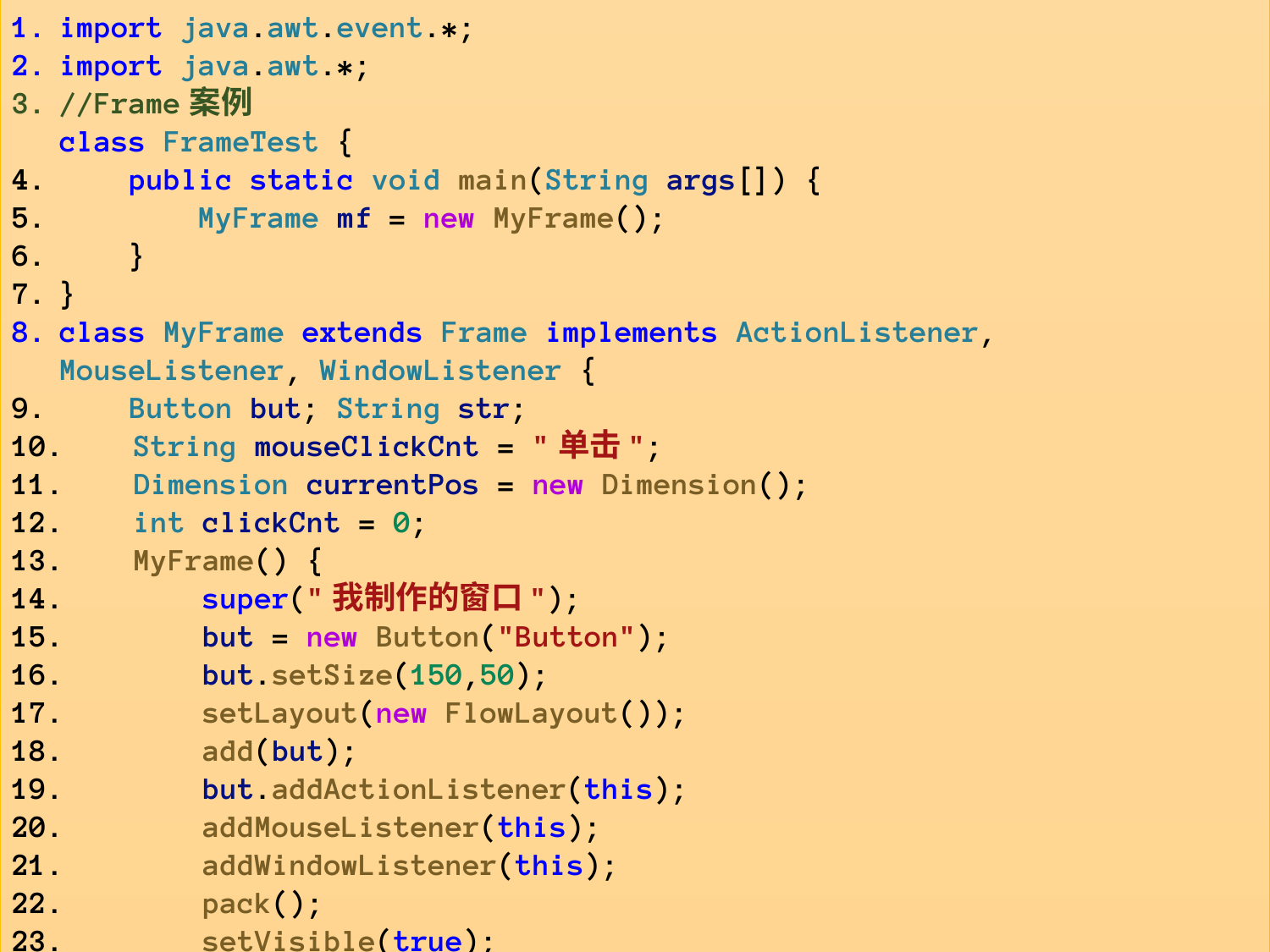

import java.awt.event.*;
import java.awt.*;
//Frame案例
class FrameTest {
    public static void main(String args[]) {
        MyFrame mf = new MyFrame();
    }
}
class MyFrame extends Frame implements ActionListener, MouseListener, WindowListener {
    Button but; String str;
    String mouseClickCnt = "单击";
    Dimension currentPos = new Dimension();
    int clickCnt = 0;
    MyFrame() {
        super("我制作的窗口");
        but = new Button("Button");
        but.setSize(150,50);
        setLayout(new FlowLayout());
        add(but);
        but.addActionListener(this);
        addMouseListener(this);
        addWindowListener(this);
        pack();
        setVisible(true);
    }
5
常用容器组件